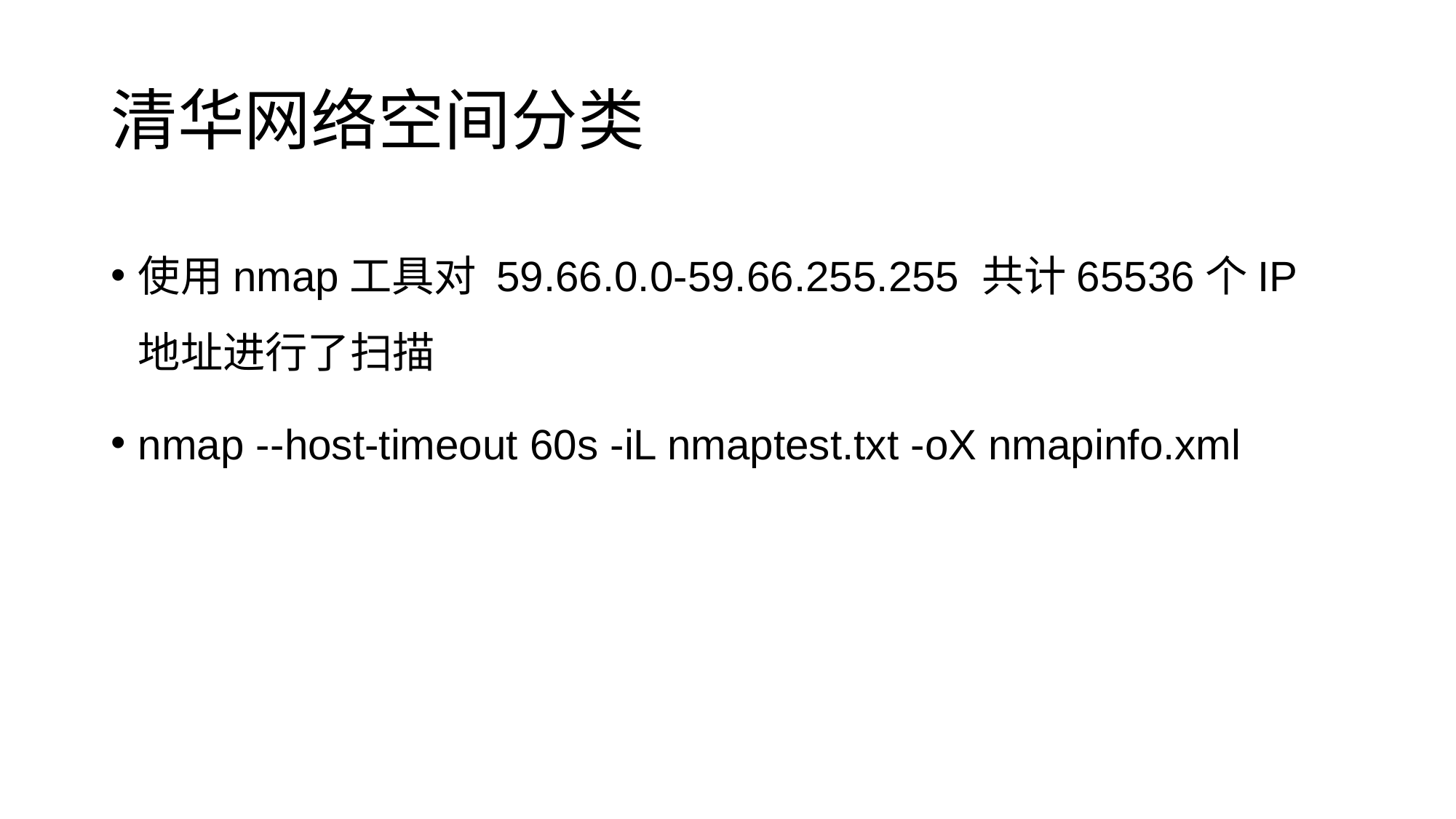

# 清华网络空间分类
使用nmap工具对 59.66.0.0-59.66.255.255 共计65536个IP地址进行了扫描
nmap --host-timeout 60s -iL nmaptest.txt -oX nmapinfo.xml